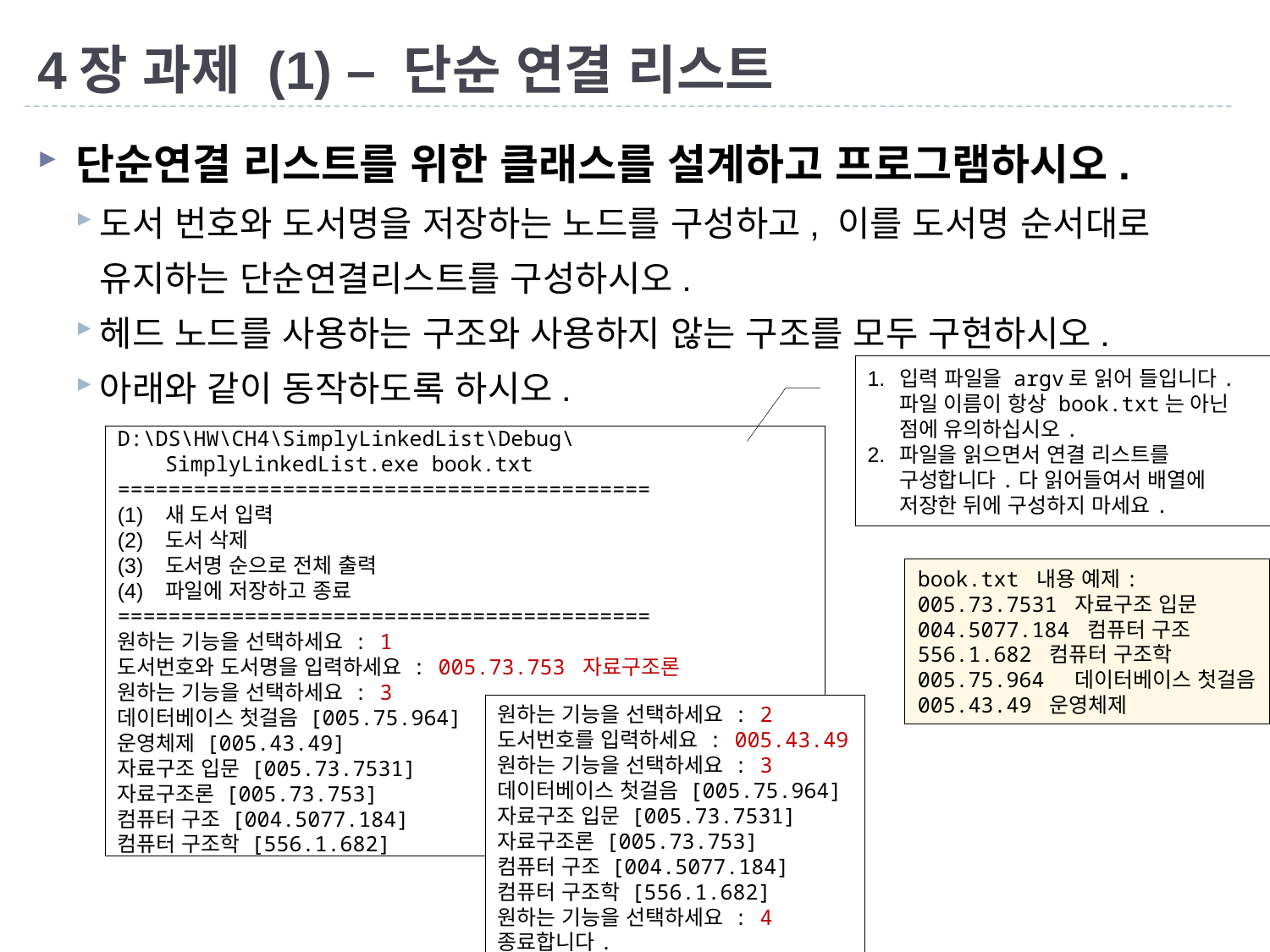

# 4장 과제 (1) – 단순 연결 리스트
단순연결 리스트를 위한 클래스를 설계하고 프로그램하시오.
도서 번호와 도서명을 저장하는 노드를 구성하고, 이를 도서명 순서대로 유지하는 단순연결리스트를 구성하시오.
헤드 노드를 사용하는 구조와 사용하지 않는 구조를 모두 구현하시오.
아래와 같이 동작하도록 하시오.
입력 파일을 argv로 읽어 들입니다. 파일 이름이 항상 book.txt는 아닌 점에 유의하십시오.
파일을 읽으면서 연결 리스트를 구성합니다.다 읽어들여서 배열에 저장한 뒤에 구성하지 마세요.
D:\DS\HW\CH4\SimplyLinkedList\Debug\SimplyLinkedList.exe book.txt
==========================================
새 도서 입력
도서 삭제
도서명 순으로 전체 출력
파일에 저장하고 종료
==========================================
원하는 기능을 선택하세요 : 1
도서번호와 도서명을 입력하세요 : 005.73.753 자료구조론
원하는 기능을 선택하세요 : 3
데이터베이스 첫걸음 [005.75.964]
운영체제 [005.43.49]
자료구조 입문 [005.73.7531]
자료구조론 [005.73.753]
컴퓨터 구조 [004.5077.184]
컴퓨터 구조학 [556.1.682]
book.txt 내용 예제:
005.73.7531 자료구조 입문
004.5077.184 컴퓨터 구조
556.1.682 컴퓨터 구조학
005.75.964  데이터베이스 첫걸음
005.43.49 운영체제
원하는 기능을 선택하세요 : 2
도서번호를 입력하세요 : 005.43.49
원하는 기능을 선택하세요 : 3
데이터베이스 첫걸음 [005.75.964]
자료구조 입문 [005.73.7531]
자료구조론 [005.73.753]
컴퓨터 구조 [004.5077.184]
컴퓨터 구조학 [556.1.682]
원하는 기능을 선택하세요 : 4
종료합니다.